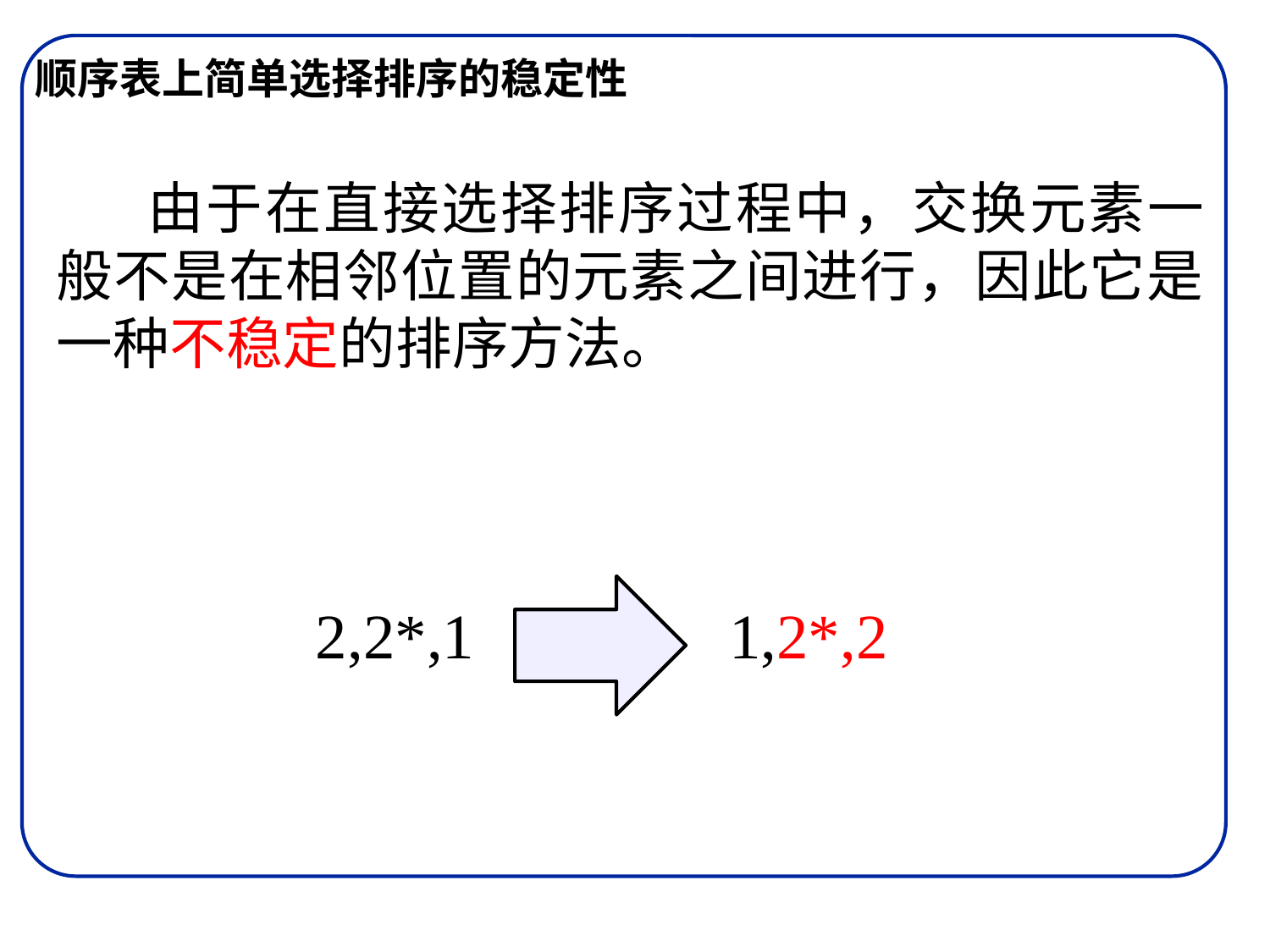

顺序表上简单选择排序的稳定性
     由于在直接选择排序过程中，交换元素一般不是在相邻位置的元素之间进行，因此它是一种不稳定的排序方法。

2,2*,1
1,2*,2